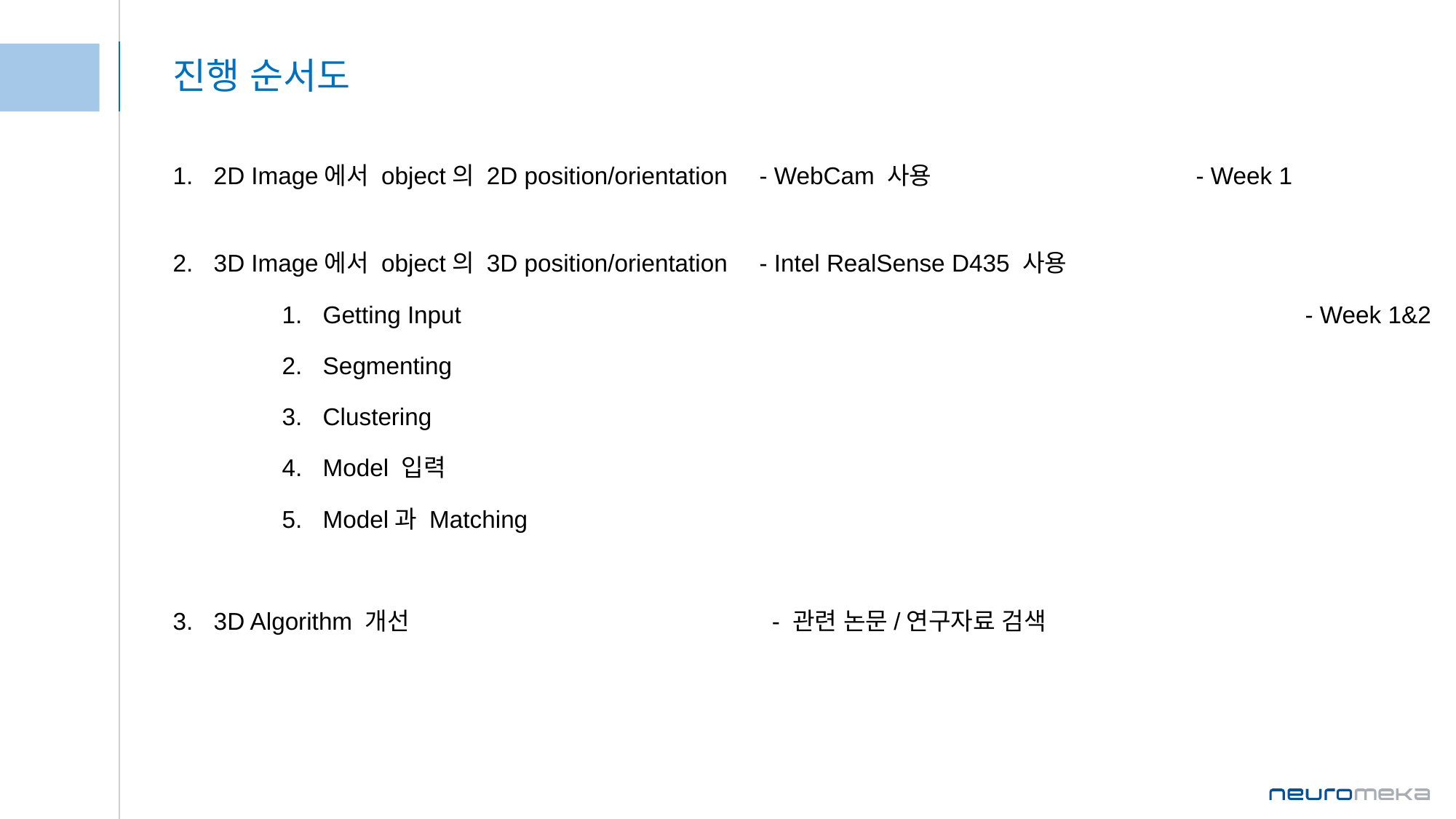

# 진행 순서도
2D Image에서 object의 2D position/orientation 	- WebCam 사용			- Week 1
3D Image에서 object의 3D position/orientation	- Intel RealSense D435 사용
Getting Input								- Week 1&2
Segmenting
Clustering
Model 입력
Model과 Matching
3D Algorithm 개선				 - 관련 논문/연구자료 검색